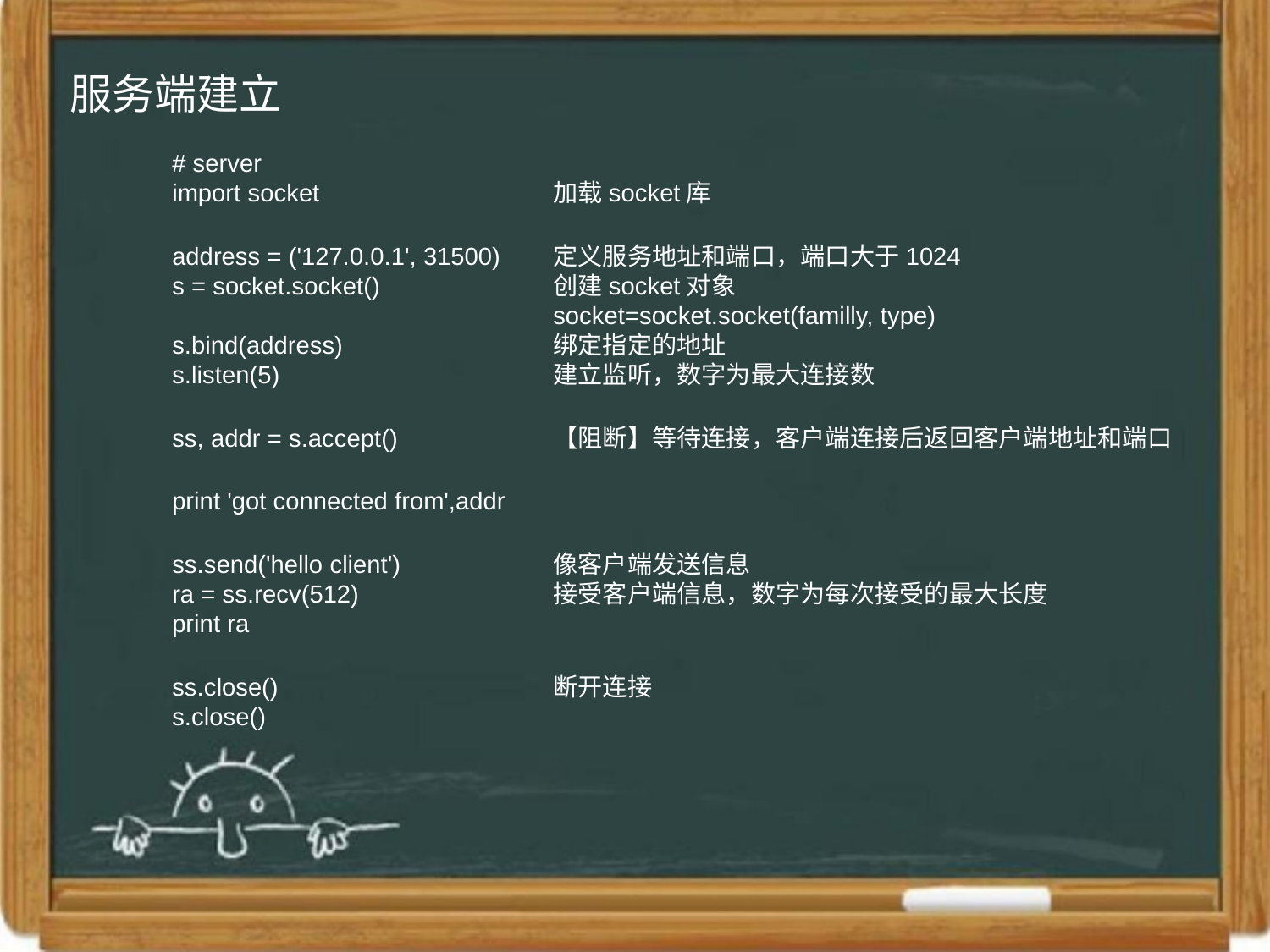

服务端建立
# server
import socket		加载socket库

address = ('127.0.0.1', 31500)	定义服务地址和端口，端口大于1024
s = socket.socket()		创建socket对象
			socket=socket.socket(familly, type)
s.bind(address)		绑定指定的地址
s.listen(5)			建立监听，数字为最大连接数

ss, addr = s.accept()		【阻断】等待连接，客户端连接后返回客户端地址和端口

print 'got connected from',addr

ss.send('hello client')		像客户端发送信息
ra = ss.recv(512)		接受客户端信息，数字为每次接受的最大长度
print ra

ss.close()			断开连接
s.close()